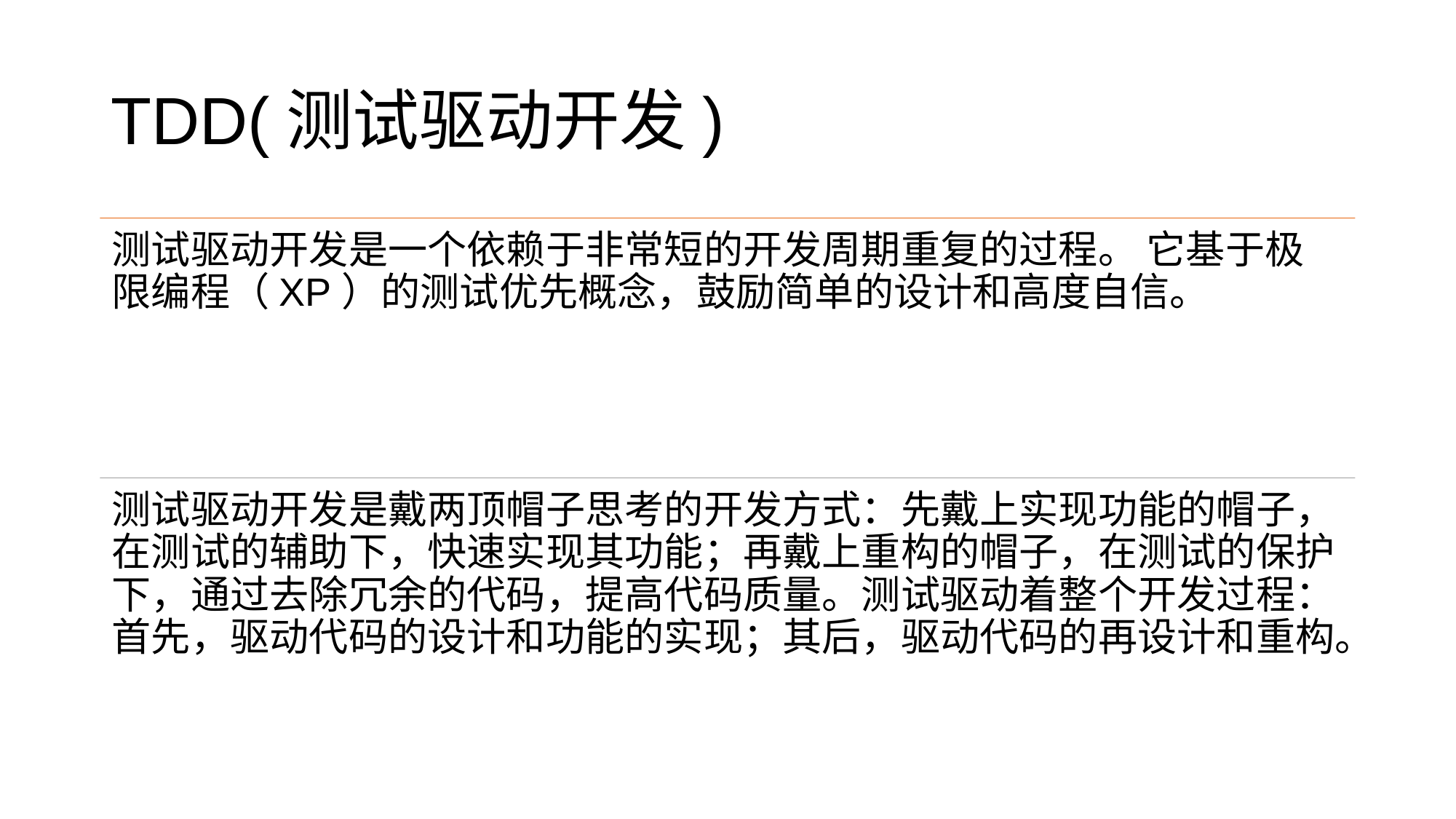

# TDD(测试驱动开发)
测试驱动开发是一个依赖于非常短的开发周期重复的过程。 它基于极限编程（XP）的测试优先概念，鼓励简单的设计和高度自信。
测试驱动开发是戴两顶帽子思考的开发方式：先戴上实现功能的帽子，在测试的辅助下，快速实现其功能；再戴上重构的帽子，在测试的保护下，通过去除冗余的代码，提高代码质量。测试驱动着整个开发过程：首先，驱动代码的设计和功能的实现；其后，驱动代码的再设计和重构。